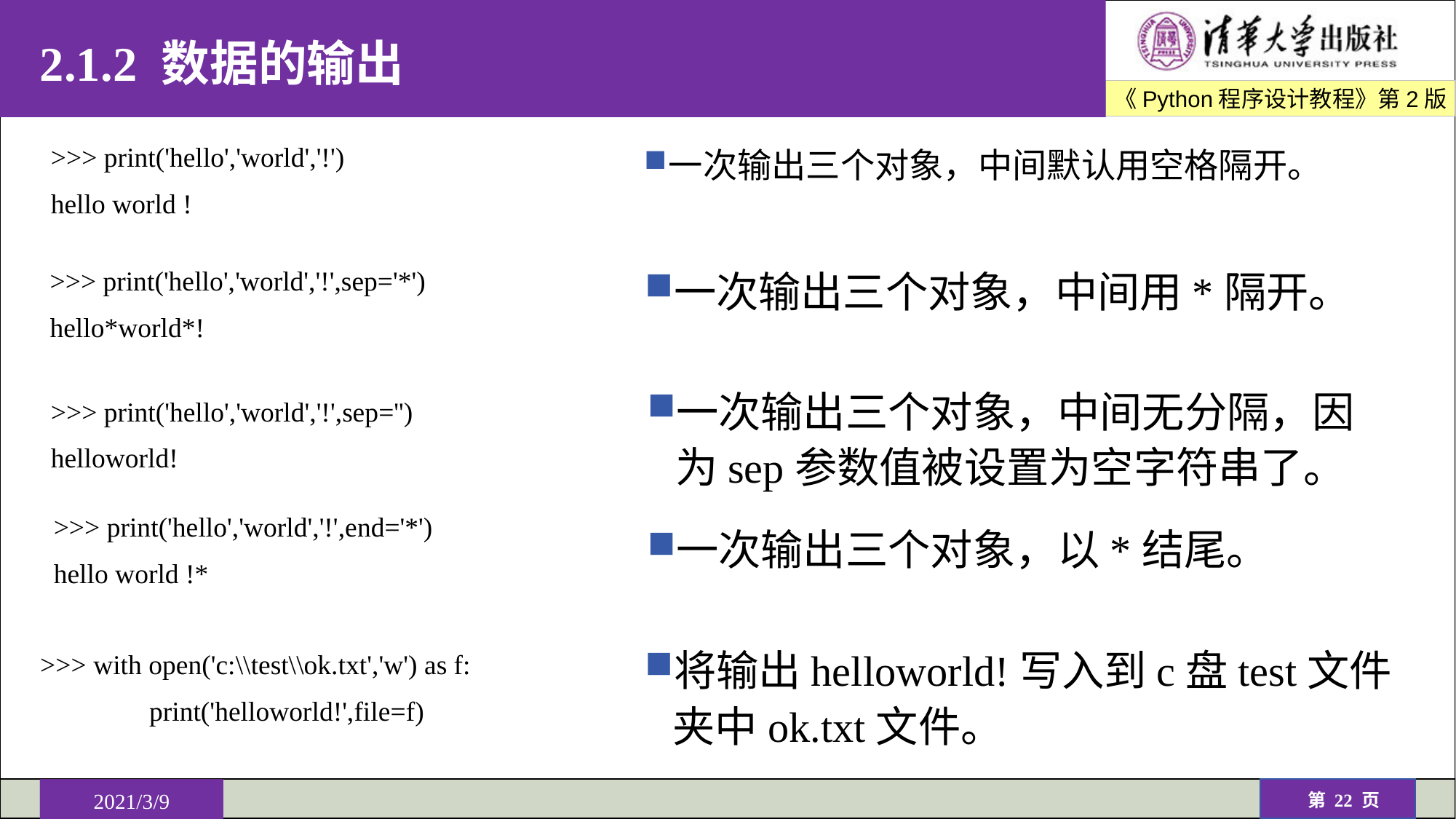

# 2.1.2 数据的输出
>>> print('hello','world','!')
hello world !
一次输出三个对象，中间默认用空格隔开。
一次输出三个对象，中间用*隔开。
>>> print('hello','world','!',sep='*')
hello*world*!
一次输出三个对象，中间无分隔，因为sep参数值被设置为空字符串了。
>>> print('hello','world','!',sep='')
helloworld!
>>> print('hello','world','!',end='*')
hello world !*
一次输出三个对象，以*结尾。
将输出helloworld!写入到c盘test文件夹中ok.txt文件。
>>> with open('c:\\test\\ok.txt','w') as f:
	print('helloworld!',file=f)